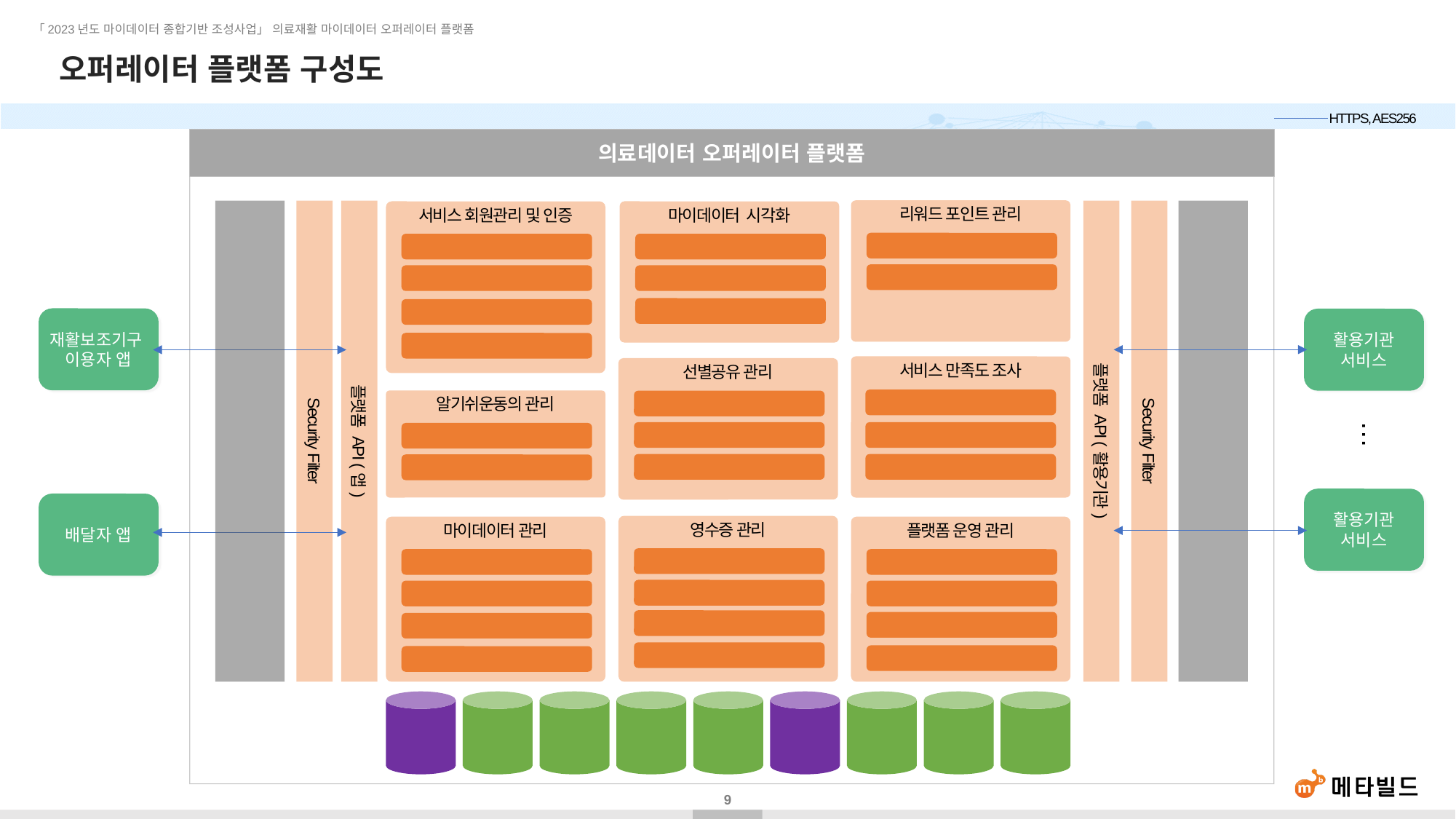

# 오퍼레이터 플랫폼 구성도
HTTPS, AES256
의료데이터 오퍼레이터 플랫폼

리워드 포인트 관리
리워드 포인트 현황
리워드 포인트 사용이력
서비스 회원관리 및 인증
회원관리(가입/탈퇴)
APP/WEB 사용자인증
개인정보관리
본인인증
마이데이터  시각화
대시보드
마이데이터 수집/공유 통계
정보주체/활용기관 통계
재활보조기구
이용자 앱
활용기관
서비스
서비스 만족도 조사
서비스 만족도 컨텐츠 관리
사용자별 서비스 만족도  관리
서비스 만족도 통계/리포트
선별공유 관리
선별공유 범위 관리
선별공유 대상 관리(활용기관)
사용자별 선별공유 현황 관리
알기쉬운동의 관리
동의서 관리
사용자 동의현황 관리
…
MESIM APIG
MESIM APIG
Security Filter
플랫폼 API (앱)
Security Filter
플랫폼 API (활용기관)
활용기관
서비스
배달자 앱
영수증 관리
사용자동의 영수증 관리
마이데이터 수집 영수증 관리
마이데이터 공유 영수증 관리
마이데이터 내려받기 영수증 관리
마이데이터 관리
마이데이터 수집/적재
마이데이터 활용기관 공유
마이데이터 삭제
마이데이터  내려받기
플랫폼 운영 관리
공통코드 관리
플랫폼 조직/사용자 관리
플랫폼 권한/역할 관리
접속/접근 관리 및 이력
선별공유
마이데이터
(암호화)
리워드
포인트
영수증
마이데이터
수집/공유
이력
민감
개인정보
(암호화)
일반
개인정보
개인정보
활용동의서
플랫폼
운영정보